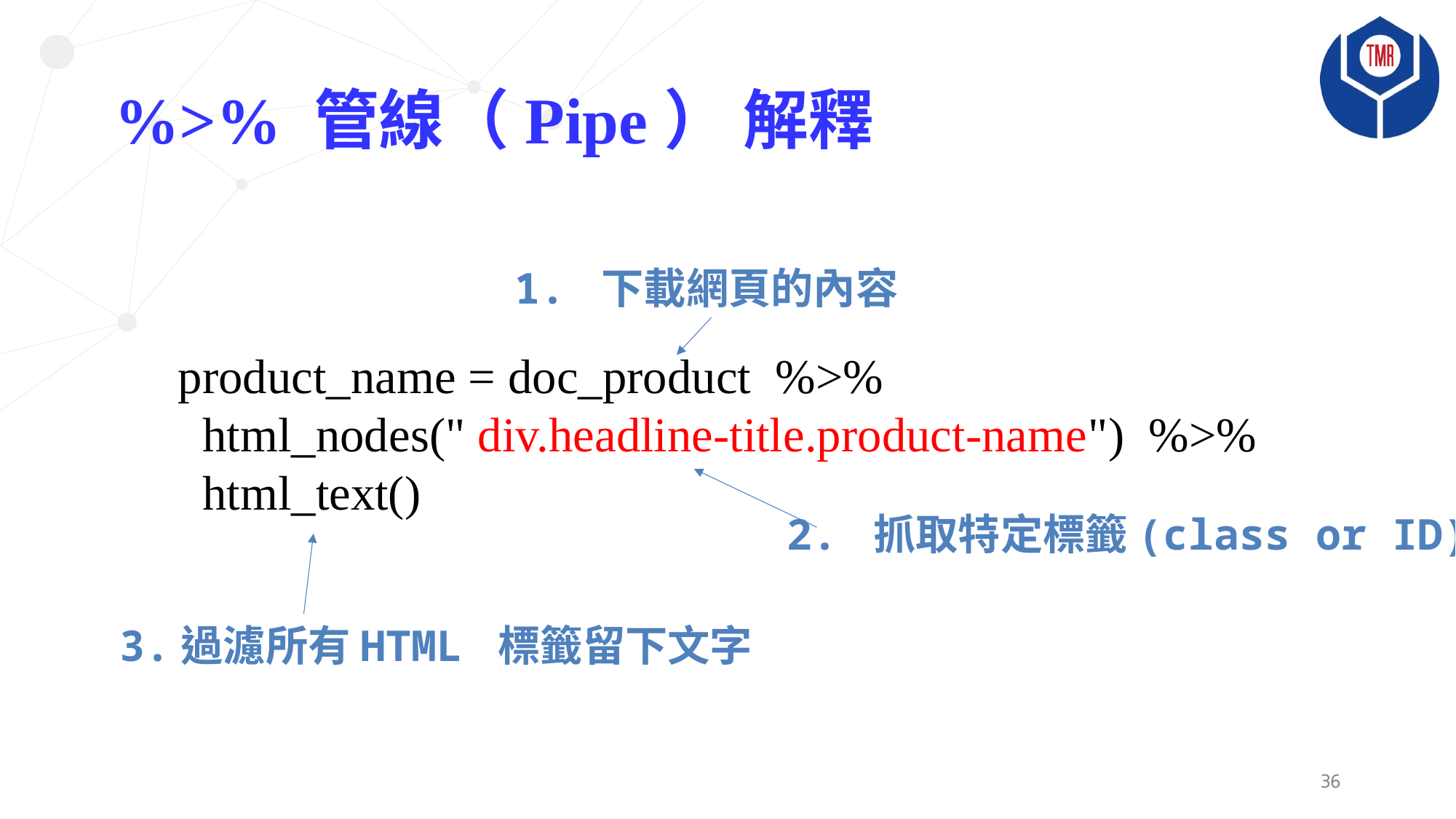

# %>% 管線（Pipe） 解釋
1. 下載網頁的內容
product_name = doc_product  %>%
  html_nodes(" div.headline-title.product-name")  %>%
  html_text()
2. 抓取特定標籤(class or ID)
3.過濾所有HTML 標籤留下文字
36